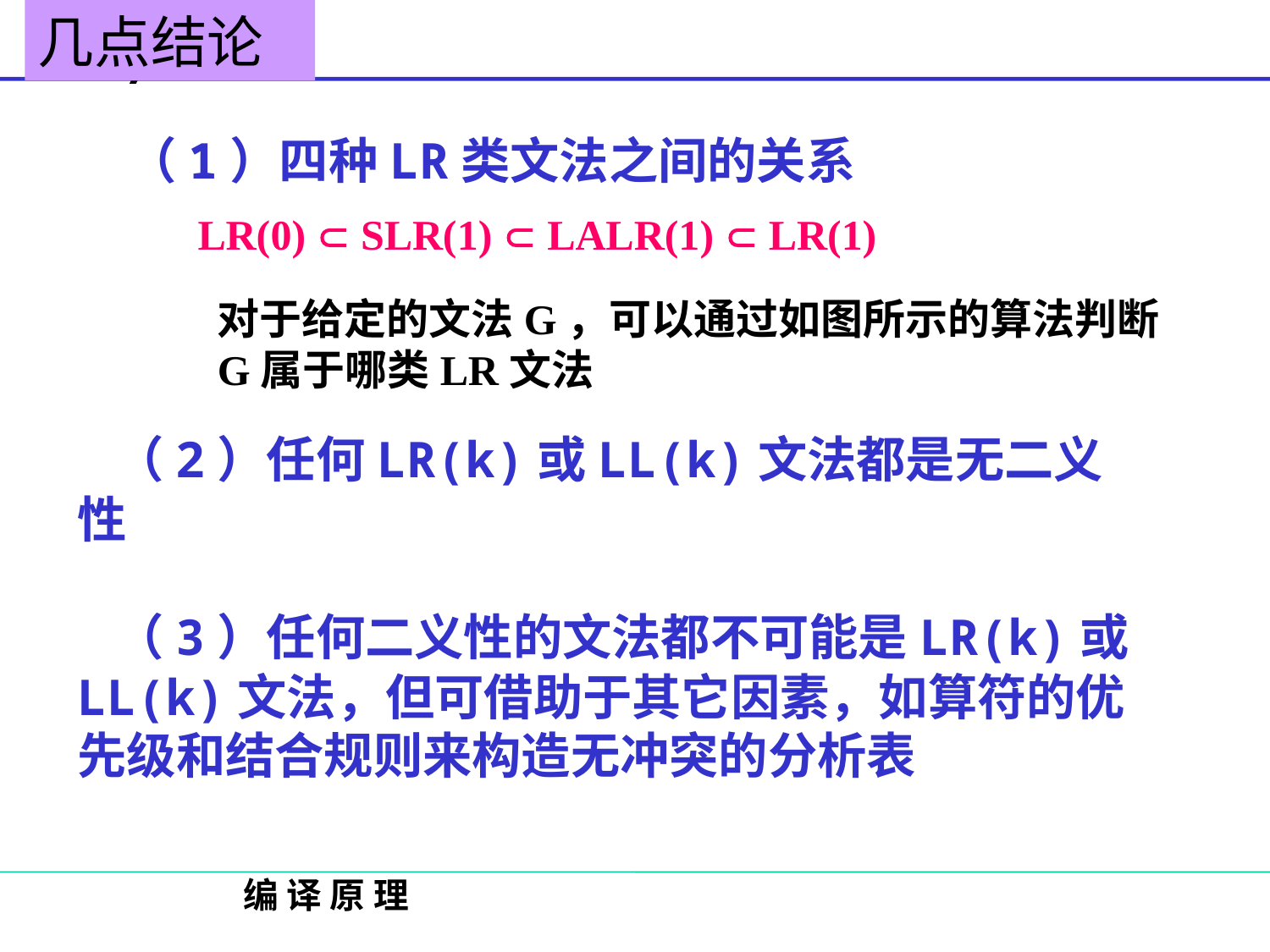

几点结论
（1）四种LR类文法之间的关系
LR(0) ⊂ SLR(1) ⊂ LALR(1) ⊂ LR(1)
对于给定的文法G，可以通过如图所示的算法判断G属于哪类LR文法
（2）任何LR(k)或LL(k)文法都是无二义性

（3）任何二义性的文法都不可能是LR(k)或LL(k)文法，但可借助于其它因素，如算符的优先级和结合规则来构造无冲突的分析表